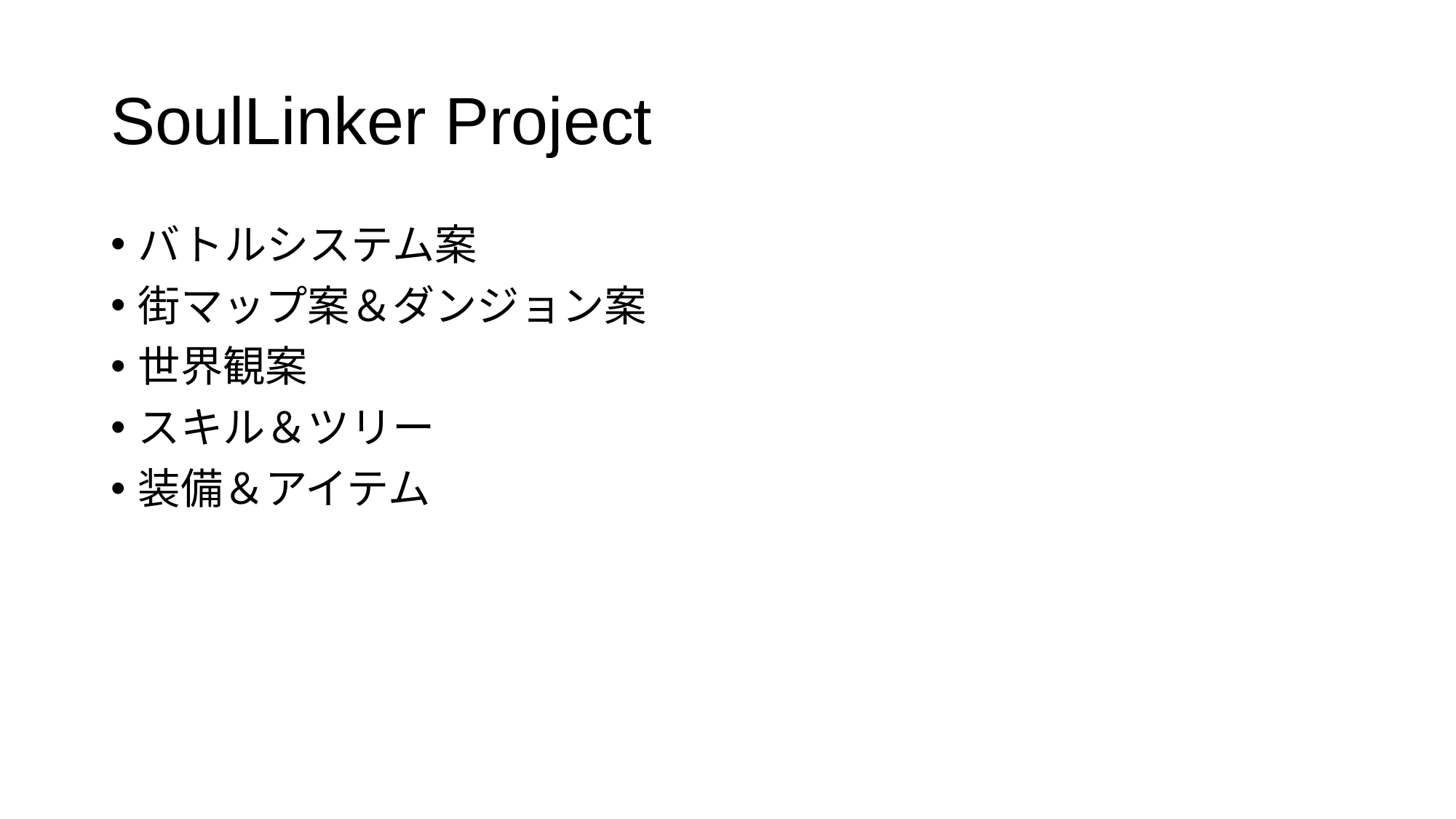

# SoulLinker Project
バトルシステム案
街マップ案＆ダンジョン案
世界観案
スキル＆ツリー
装備＆アイテム